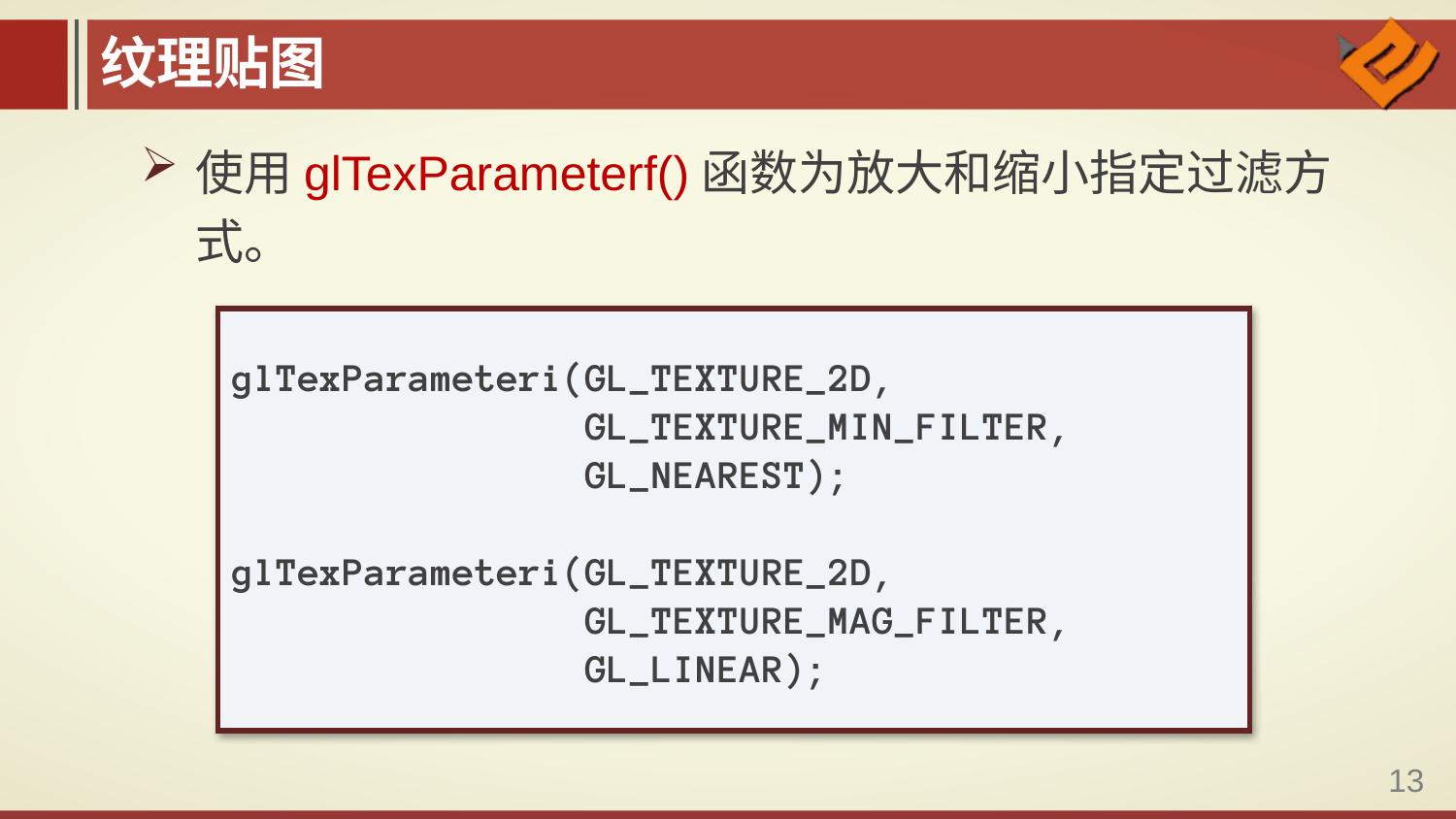

纹理贴图
使用glTexParameterf()函数为放大和缩小指定过滤方式。
| glTexParameteri(GL\_TEXTURE\_2D, GL\_TEXTURE\_MIN\_FILTER, GL\_NEAREST); glTexParameteri(GL\_TEXTURE\_2D, GL\_TEXTURE\_MAG\_FILTER, GL\_LINEAR); |
| --- |